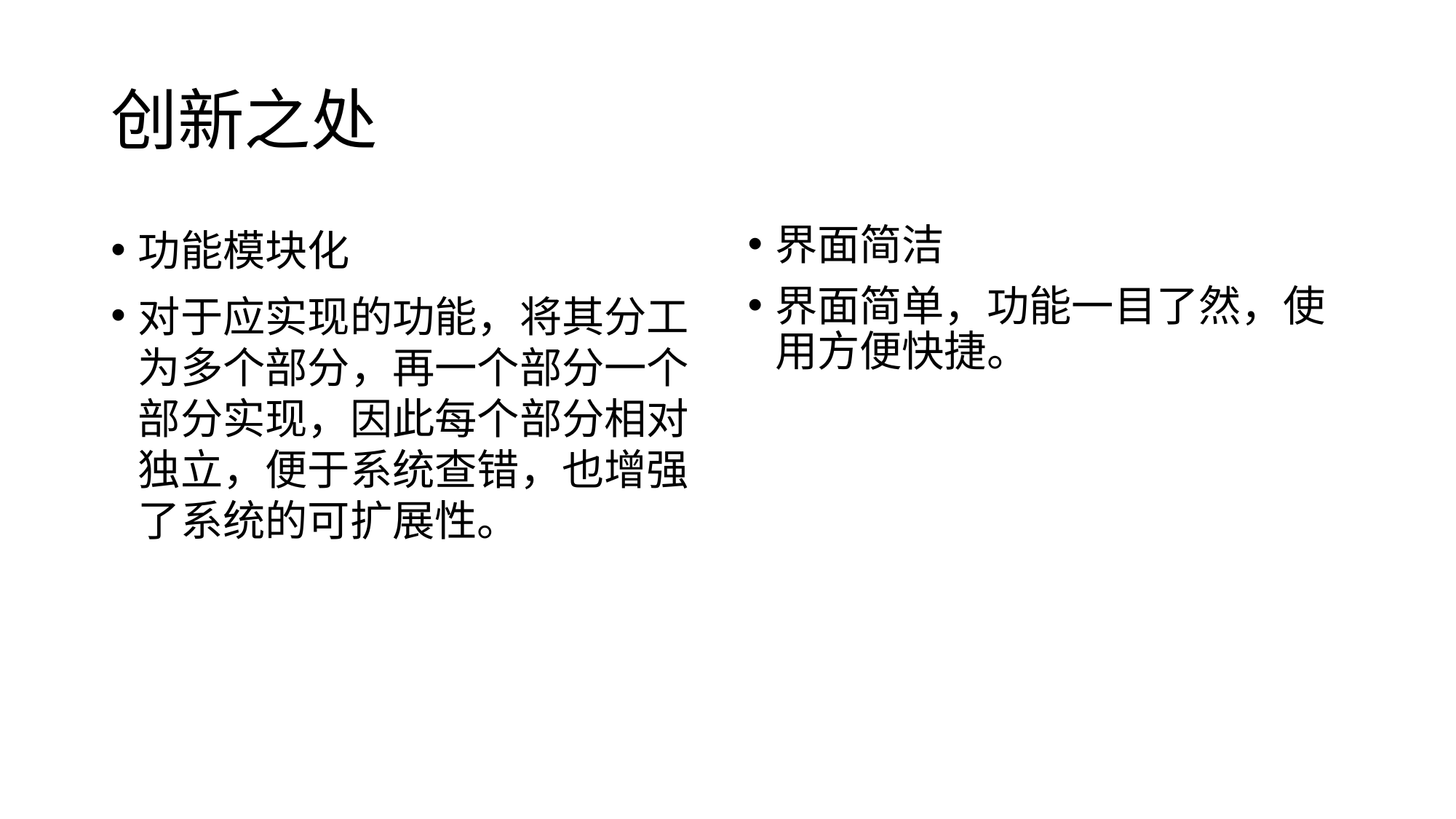

# 创新之处
功能模块化
对于应实现的功能，将其分工为多个部分，再一个部分一个部分实现，因此每个部分相对独立，便于系统查错，也增强了系统的可扩展性。
界面简洁
界面简单，功能一目了然，使用方便快捷。